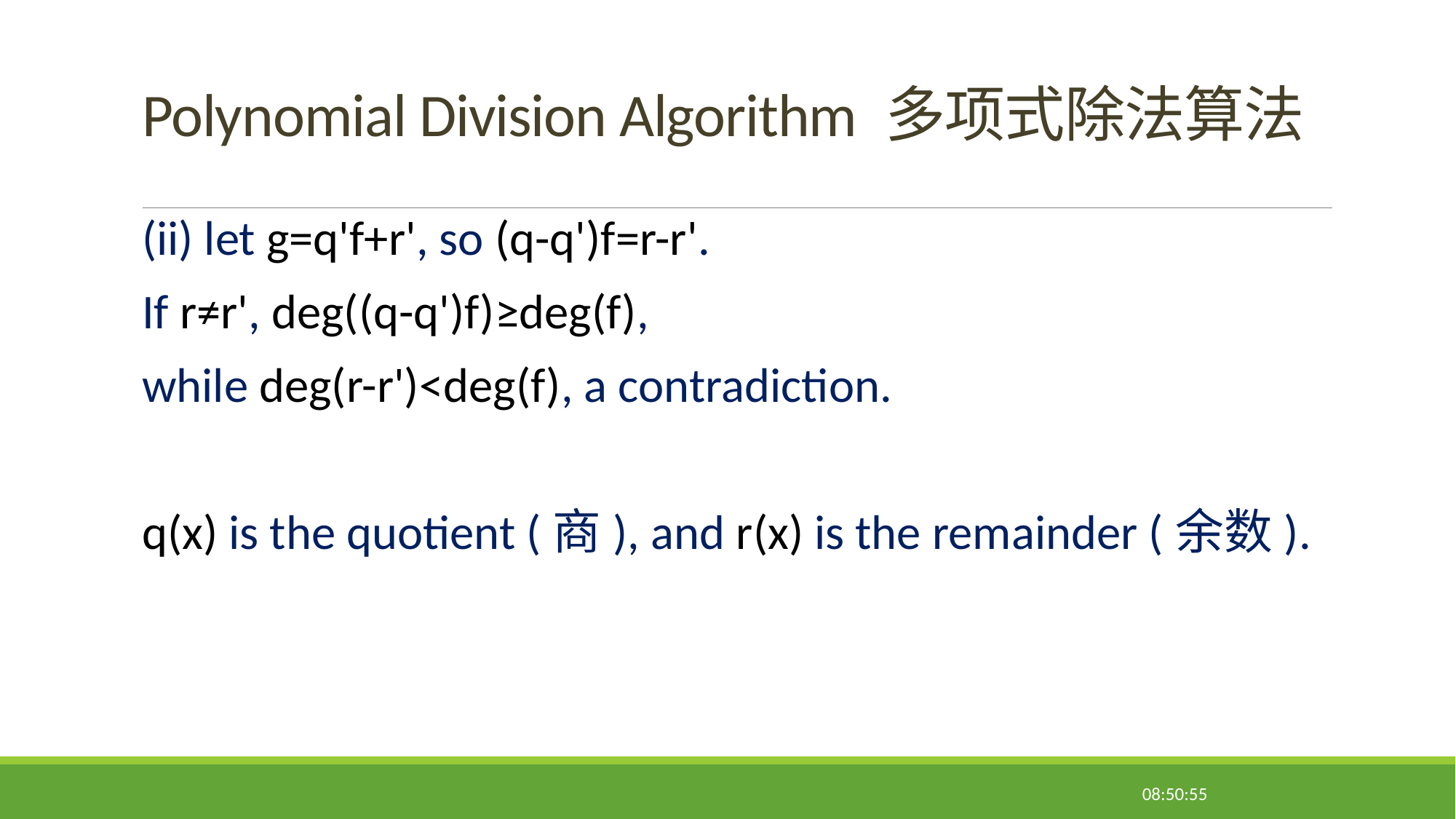

# Polynomial Division Algorithm 多项式除法算法
(ii) let g=q'f+r', so (q-q')f=r-r'.
If r≠r', deg((q-q')f)≥deg(f),
while deg(r-r')<deg(f), a contradiction.

q(x) is the quotient (商), and r(x) is the remainder (余数).
08:50:55